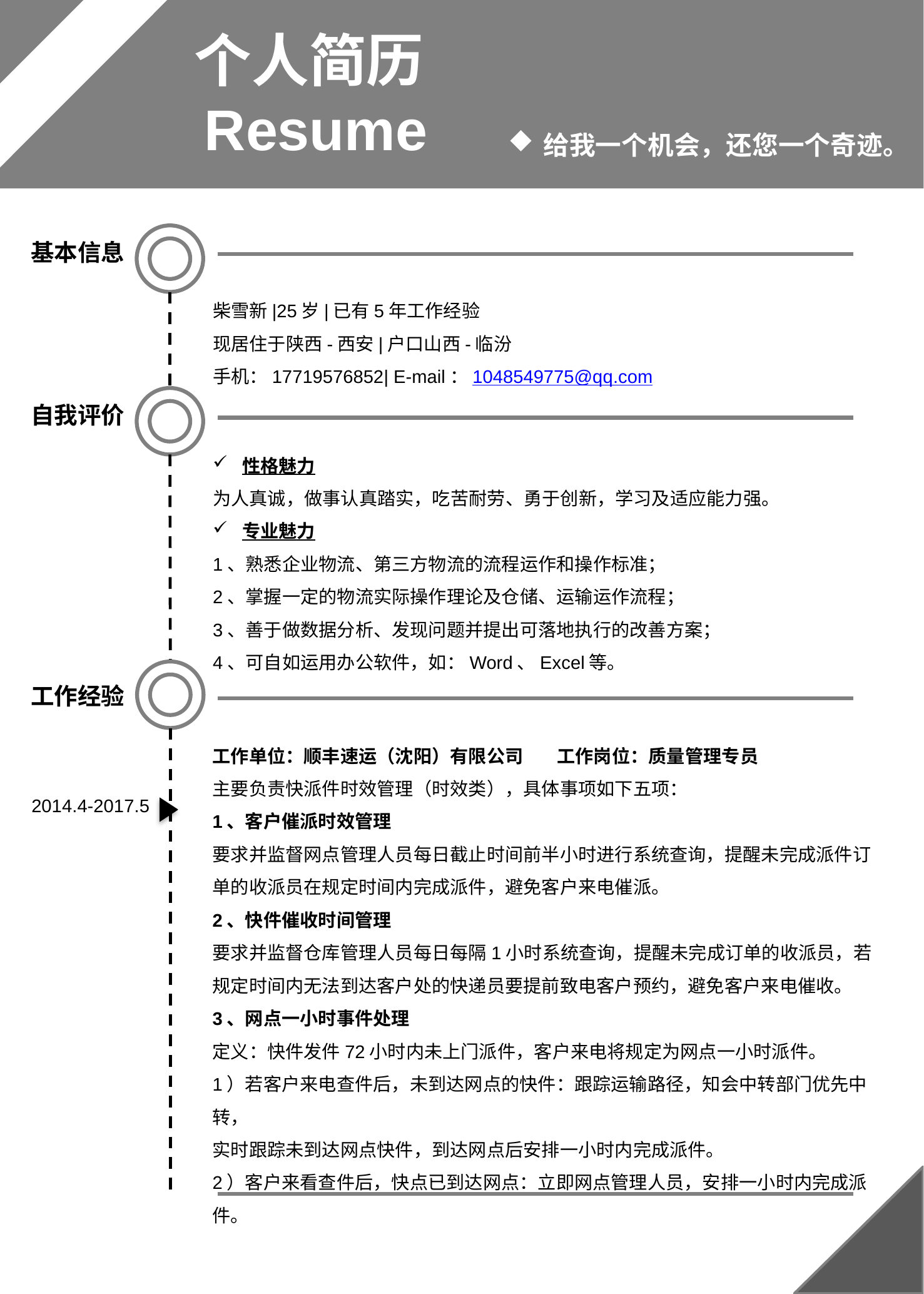

个人简历Resume
给我一个机会，还您一个奇迹。

基本信息

柴雪新|25岁|已有5年工作经验
现居住于陕西-西安|户口山西-临汾
手机：17719576852| E-mail：1048549775@qq.com
自我评价

性格魅力
为人真诚，做事认真踏实，吃苦耐劳、勇于创新，学习及适应能力强。
专业魅力
1、熟悉企业物流、第三方物流的流程运作和操作标准；
2、掌握一定的物流实际操作理论及仓储、运输运作流程；
3、善于做数据分析、发现问题并提出可落地执行的改善方案；
4、可自如运用办公软件，如：Word、Excel等。

工作经验
工作单位：顺丰速运（沈阳）有限公司        工作岗位：质量管理专员
主要负责快派件时效管理（时效类），具体事项如下五项：
1、客户催派时效管理
要求并监督网点管理人员每日截止时间前半小时进行系统查询，提醒未完成派件订单的收派员在规定时间内完成派件，避免客户来电催派。
2、快件催收时间管理
要求并监督仓库管理人员每日每隔1小时系统查询，提醒未完成订单的收派员，若规定时间内无法到达客户处的快递员要提前致电客户预约，避免客户来电催收。
3、网点一小时事件处理
定义：快件发件72小时内未上门派件，客户来电将规定为网点一小时派件。
1）若客户来电查件后，未到达网点的快件：跟踪运输路径，知会中转部门优先中转，
实时跟踪未到达网点快件，到达网点后安排一小时内完成派件。
2）客户来看查件后，快点已到达网点：立即网点管理人员，安排一小时内完成派件。
2014.4-2017.5